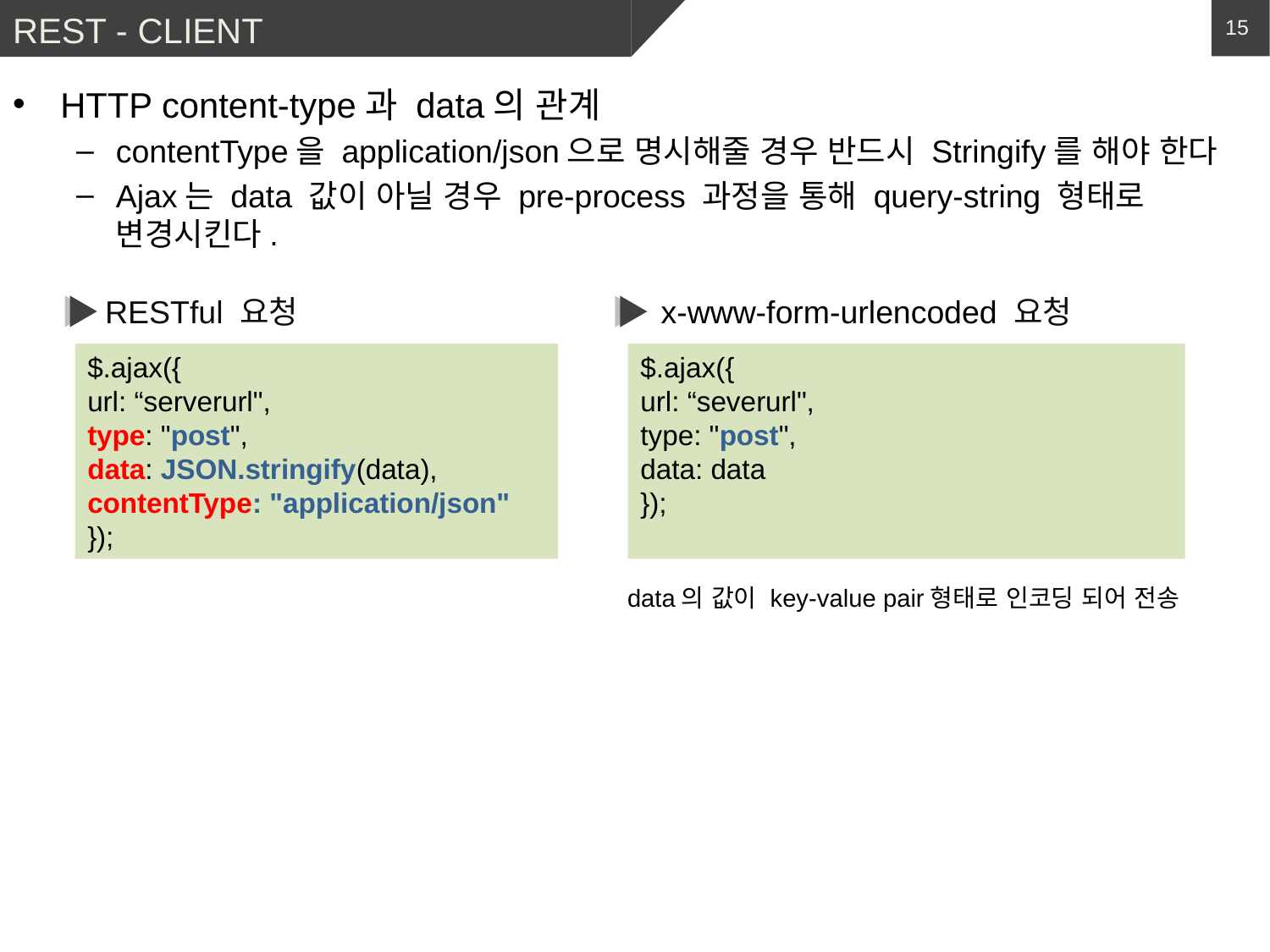

# REST - CLIENT
15
HTTP content-type과 data의 관계
contentType을 application/json으로 명시해줄 경우 반드시 Stringify를 해야 한다
Ajax는 data 값이 아닐 경우 pre-process 과정을 통해 query-string 형태로 변경시킨다.
RESTful 요청
x-www-form-urlencoded 요청

$.ajax({
url: “serverurl",
type: "post",
data: JSON.stringify(data),
contentType: "application/json"
});
$.ajax({
url: “severurl",
type: "post",
data: data
});

data의 값이 key-value pair형태로 인코딩 되어 전송